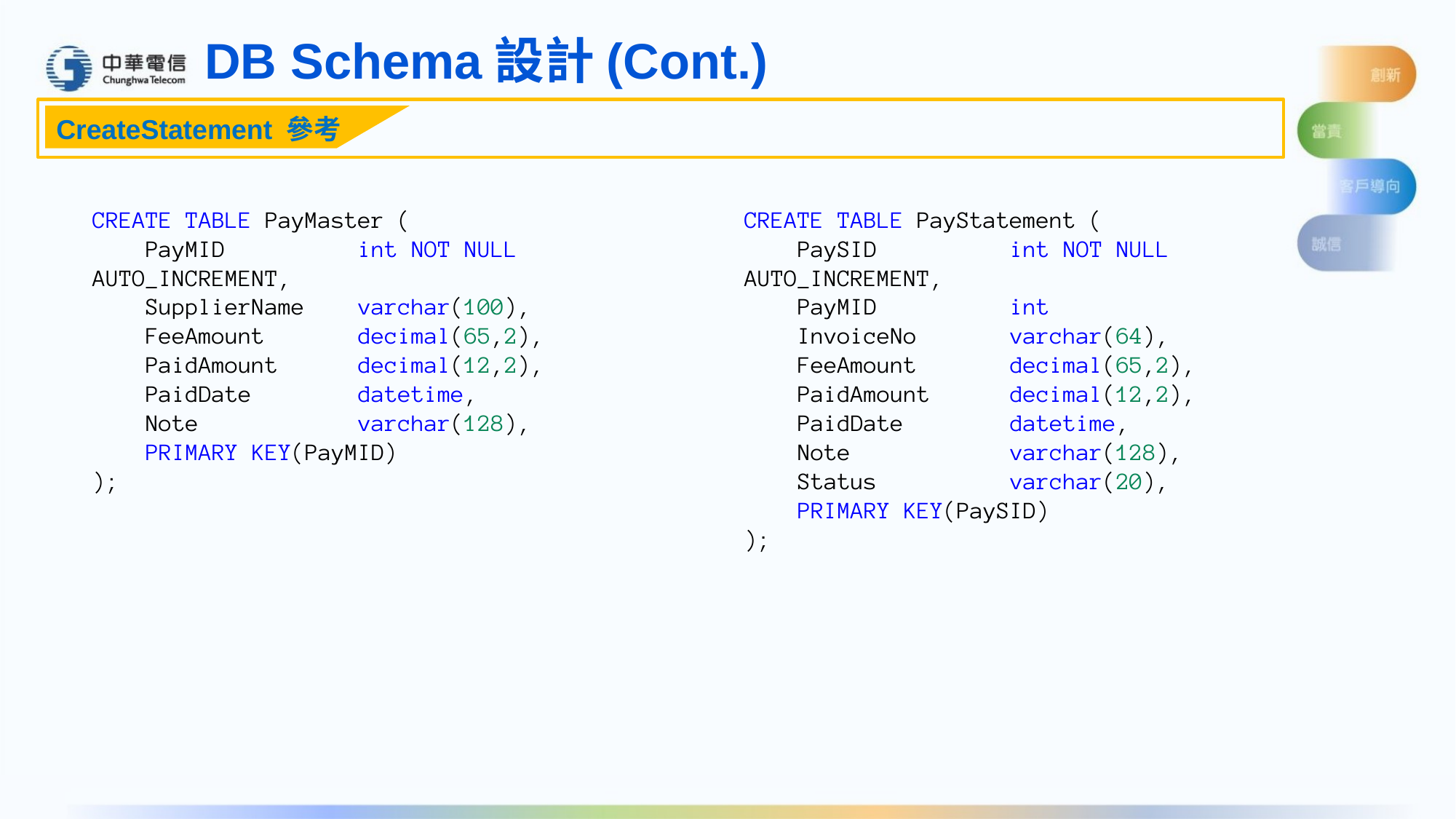

DB Schema設計(Cont.)

CreateStatement 參考
CREATE TABLE PayMaster (
    PayMID          int NOT NULL AUTO_INCREMENT,
    SupplierName    varchar(100),
    FeeAmount       decimal(65,2),
    PaidAmount      decimal(12,2),
    PaidDate        datetime,
    Note            varchar(128),
    PRIMARY KEY(PayMID)
);

CREATE TABLE PayStatement (
    PaySID          int NOT NULL AUTO_INCREMENT,
    PayMID          int
    InvoiceNo       varchar(64),
    FeeAmount       decimal(65,2),
    PaidAmount      decimal(12,2),
    PaidDate        datetime,
    Note            varchar(128),
    Status          varchar(20),
    PRIMARY KEY(PaySID)
);